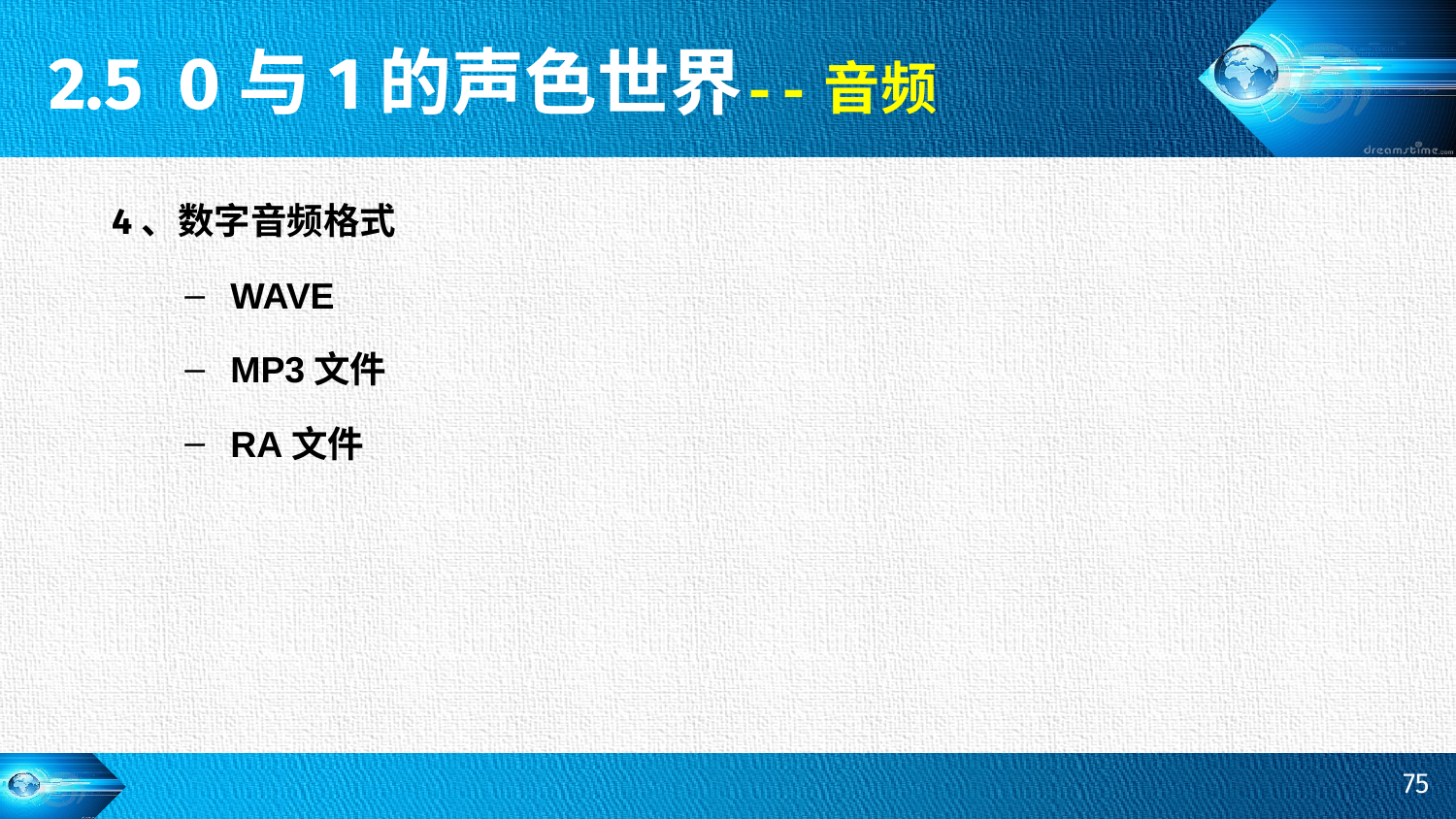

2.5  0与1的声色世界
--音频
4、数字音频格式
WAVE
MP3文件
RA文件
75